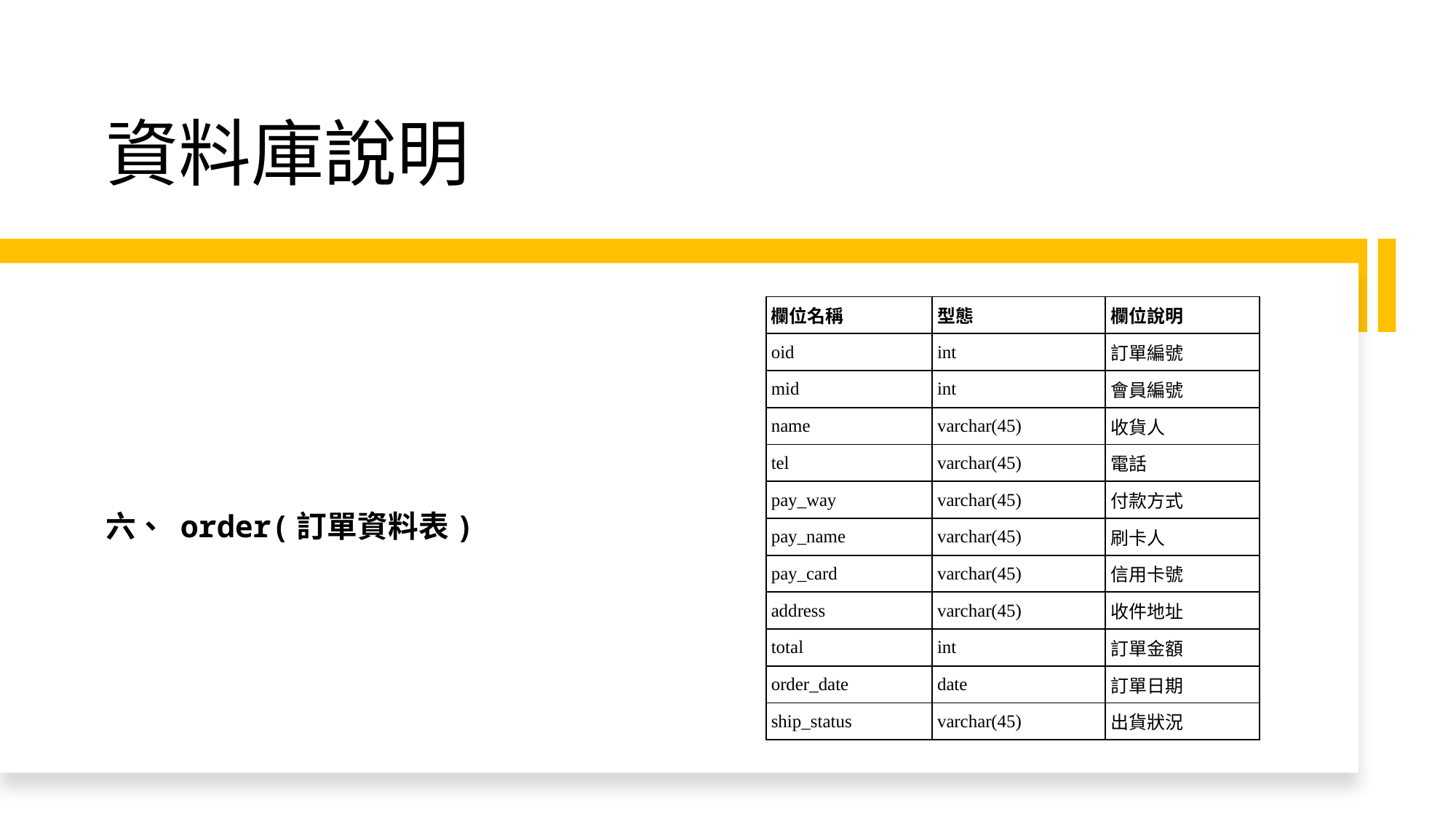

# 資料庫說明

| 欄位名稱 | 型態 | 欄位說明 |
| --- | --- | --- |
| oid | int | 訂單編號 |
| mid | int | 會員編號 |
| name | varchar(45) | 收貨人 |
| tel | varchar(45) | 電話 |
| pay\_way | varchar(45) | 付款方式 |
| pay\_name | varchar(45) | 刷卡人 |
| pay\_card | varchar(45) | 信用卡號 |
| address | varchar(45) | 收件地址 |
| total | int | 訂單金額 |
| order\_date | date | 訂單日期 |
| ship\_status | varchar(45) | 出貨狀況 |
六、 order(訂單資料表)